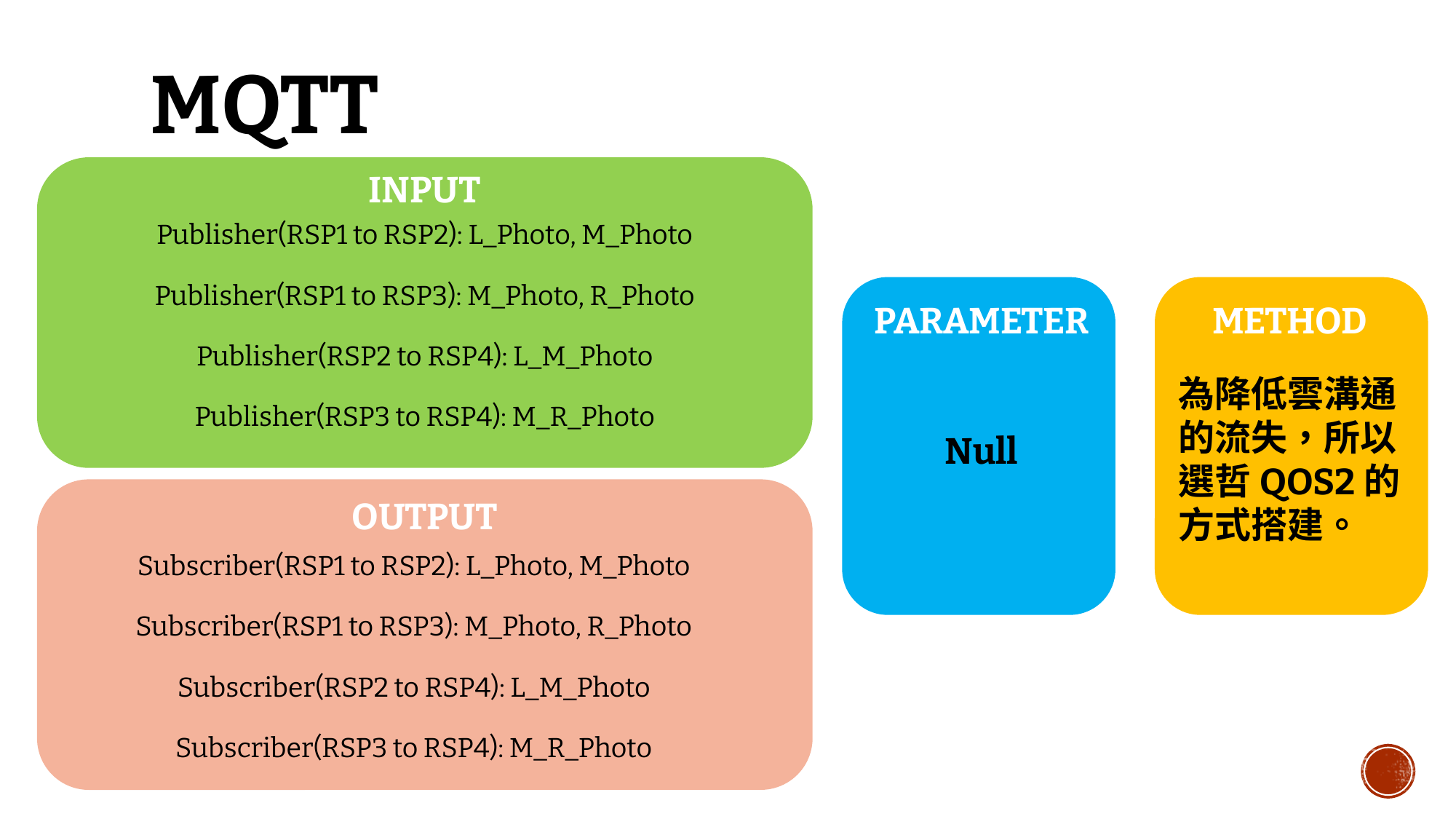

# MQTT

INPUT
Publisher(RSP1 to RSP2): L_Photo, M_Photo
Publisher(RSP1 to RSP3): M_Photo, R_Photo

PARAMETER
Null

METHOD
Publisher(RSP2 to RSP4): L_M_Photo
為降低雲溝通的流失，所以選哲QOS2的方式搭建。

Publisher(RSP3 to RSP4): M_R_Photo

OUTPUT
Subscriber(RSP1 to RSP2): L_Photo, M_Photo
Subscriber(RSP1 to RSP3): M_Photo, R_Photo
Subscriber(RSP2 to RSP4): L_M_Photo
Subscriber(RSP3 to RSP4): M_R_Photo